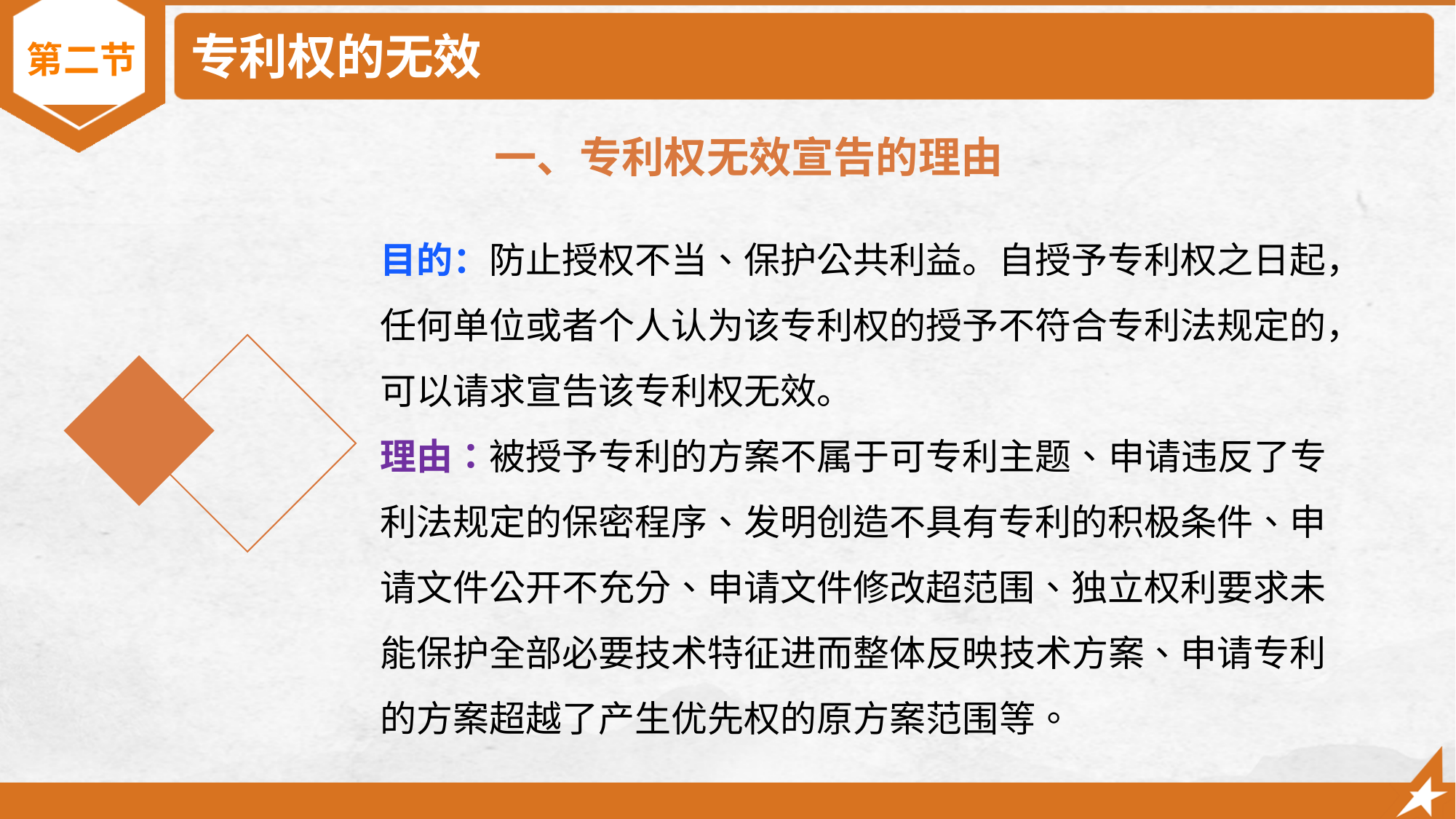

# 专利权的无效
第二节
一、专利权无效宣告的理由
目的：防止授权不当、保护公共利益。自授予专利权之日起，任何单位或者个人认为该专利权的授予不符合专利法规定的，可以请求宣告该专利权无效。
理由：被授予专利的方案不属于可专利主题、申请违反了专利法规定的保密程序、发明创造不具有专利的积极条件、申请文件公开不充分、申请文件修改超范围、独立权利要求未能保护全部必要技术特征进而整体反映技术方案、申请专利的方案超越了产生优先权的原方案范围等。